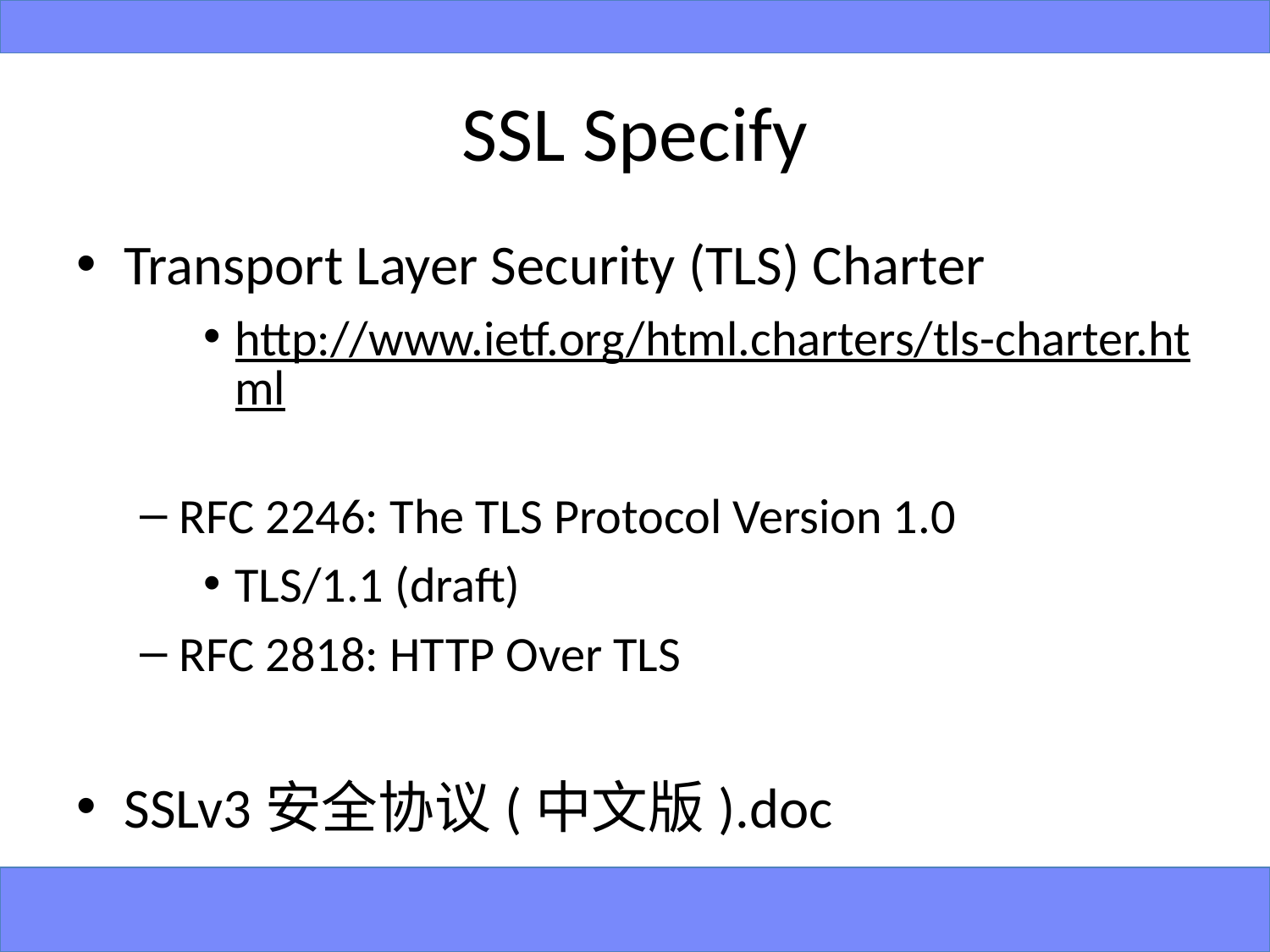

# SSL Specify
Transport Layer Security (TLS) Charter
http://www.ietf.org/html.charters/tls-charter.html
RFC 2246: The TLS Protocol Version 1.0
TLS/1.1 (draft)
RFC 2818: HTTP Over TLS

SSLv3安全协议(中文版).doc